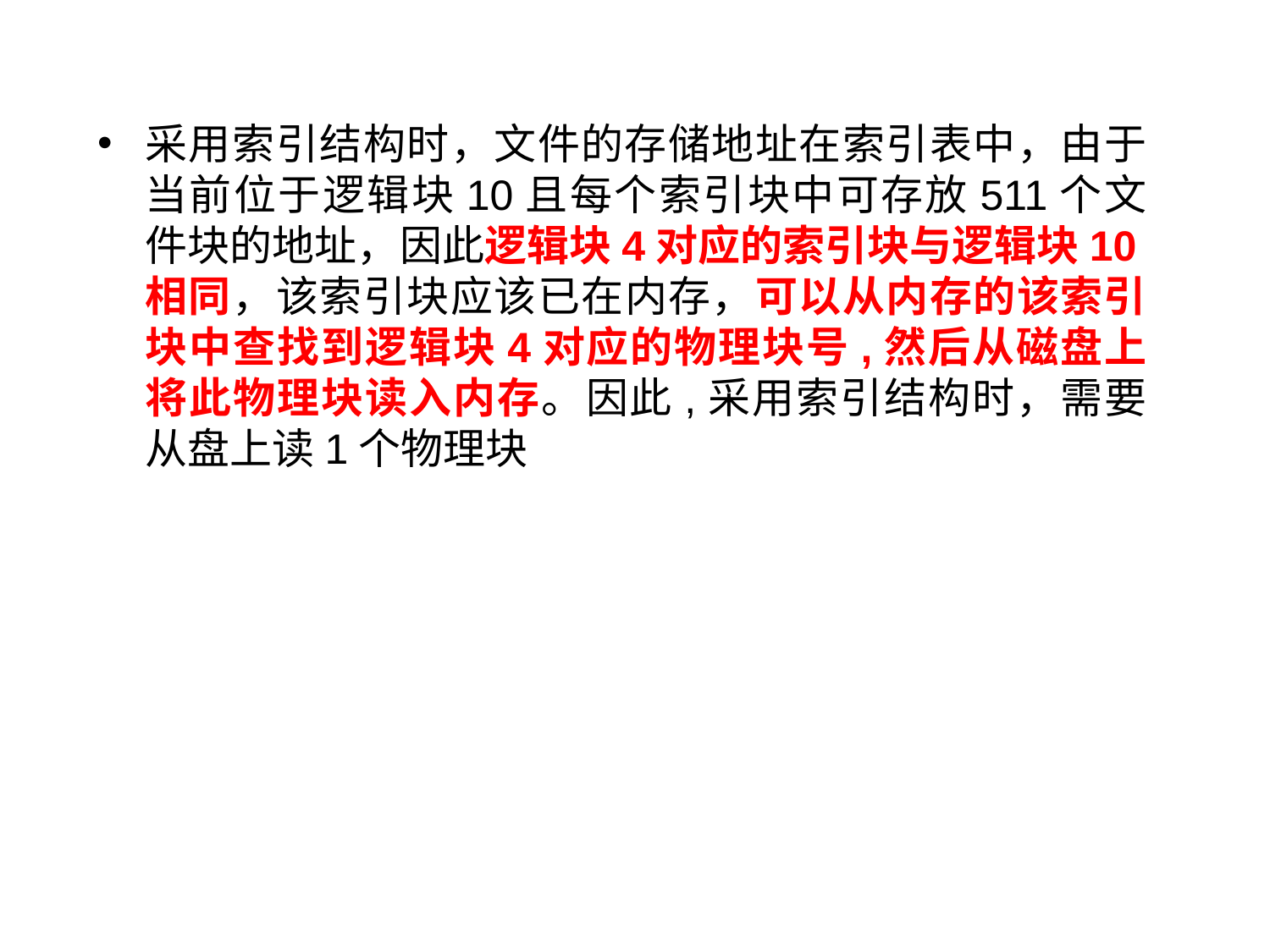

采用索引结构时，文件的存储地址在索引表中，由于当前位于逻辑块10且每个索引块中可存放511个文件块的地址，因此逻辑块4对应的索引块与逻辑块10相同，该索引块应该已在内存，可以从内存的该索引块中查找到逻辑块4对应的物理块号,然后从磁盘上将此物理块读入内存。因此,采用索引结构时，需要从盘上读1个物理块